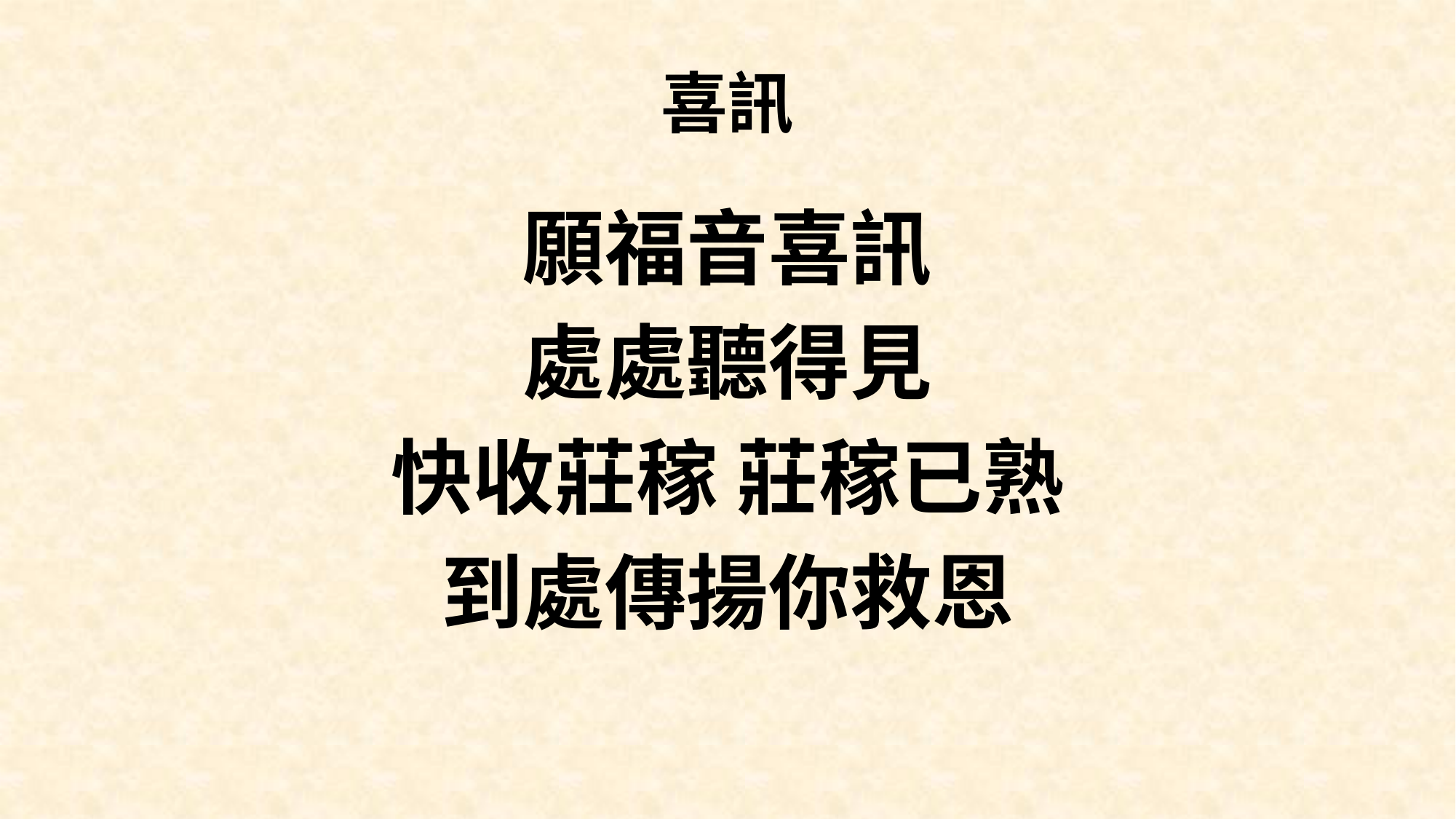

# 喜訊
願福音喜訊
處處聽得見
快收莊稼 莊稼已熟
到處傳揚你救恩